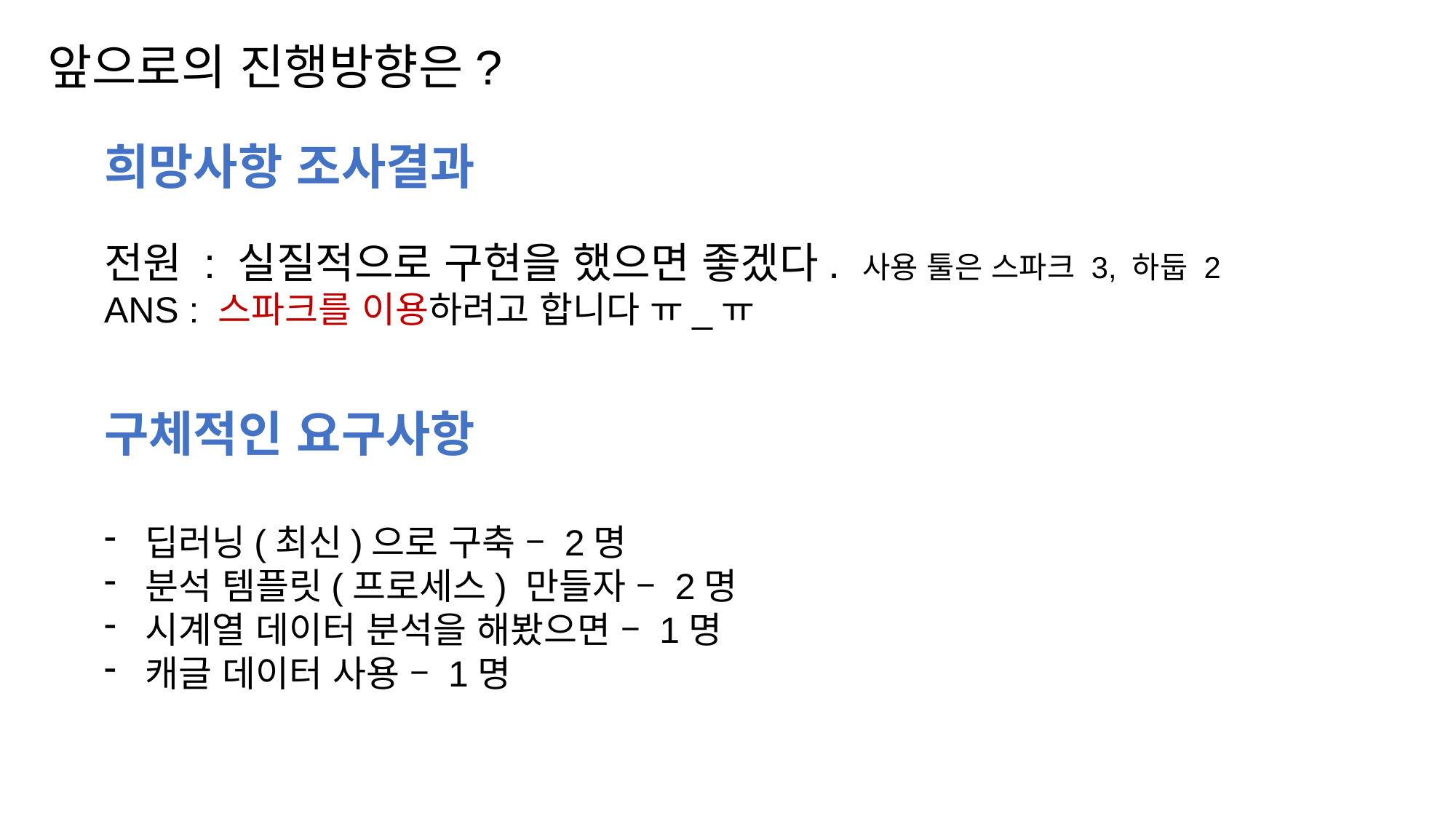

앞으로의 진행방향은?
희망사항 조사결과
전원 : 실질적으로 구현을 했으면 좋겠다. 사용 툴은 스파크 3, 하둡 2
ANS : 스파크를 이용하려고 합니다 ㅠ_ㅠ

구체적인 요구사항

딥러닝(최신)으로 구축 – 2명
분석 템플릿(프로세스) 만들자 – 2명
시계열 데이터 분석을 해봤으면 – 1명
캐글 데이터 사용 – 1명